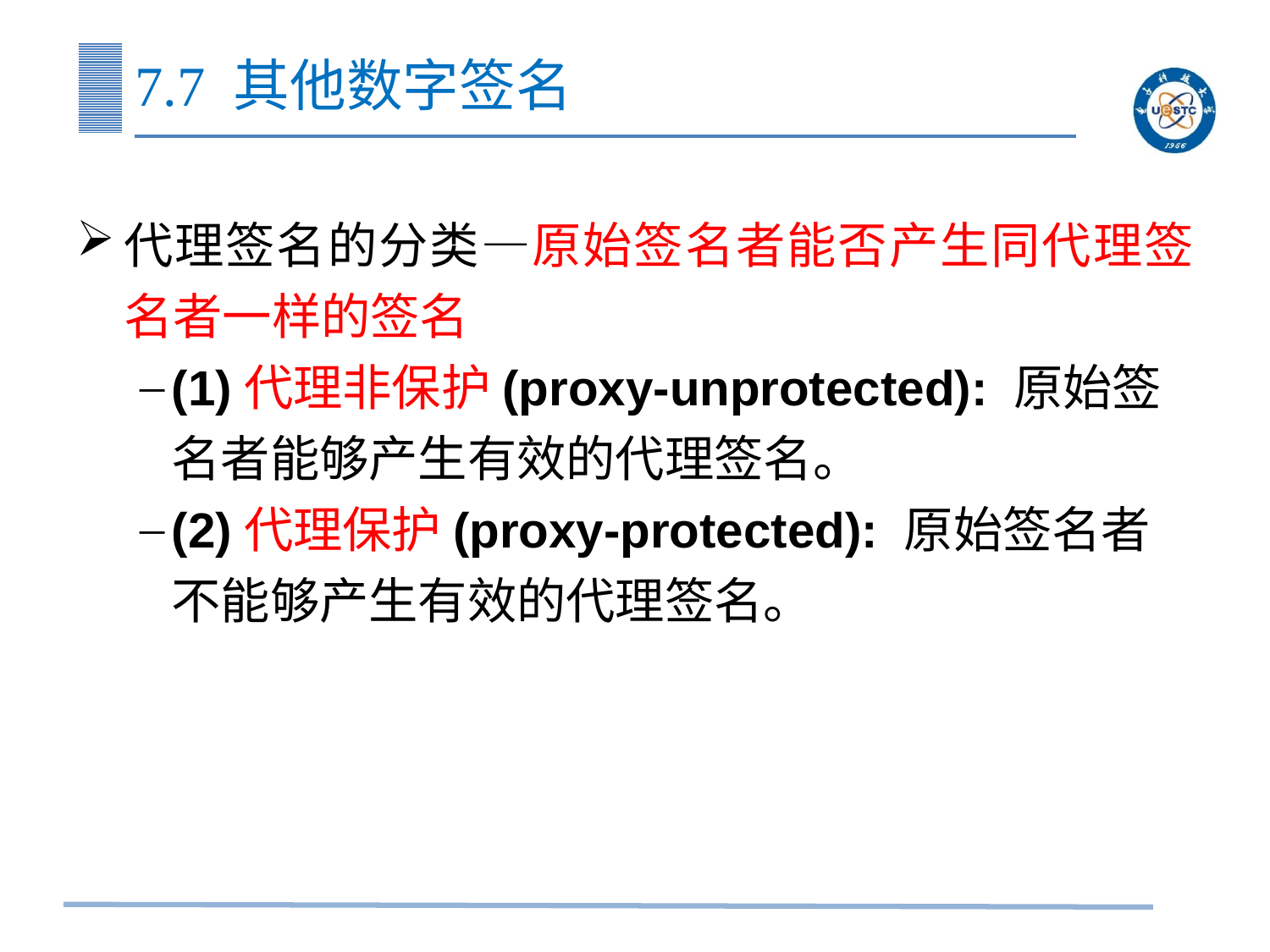

# 7.7 其他数字签名
代理签名的分类—原始签名者能否产生同代理签名者一样的签名
(1)代理非保护(proxy-unprotected): 原始签名者能够产生有效的代理签名。
(2)代理保护(proxy-protected): 原始签名者不能够产生有效的代理签名。